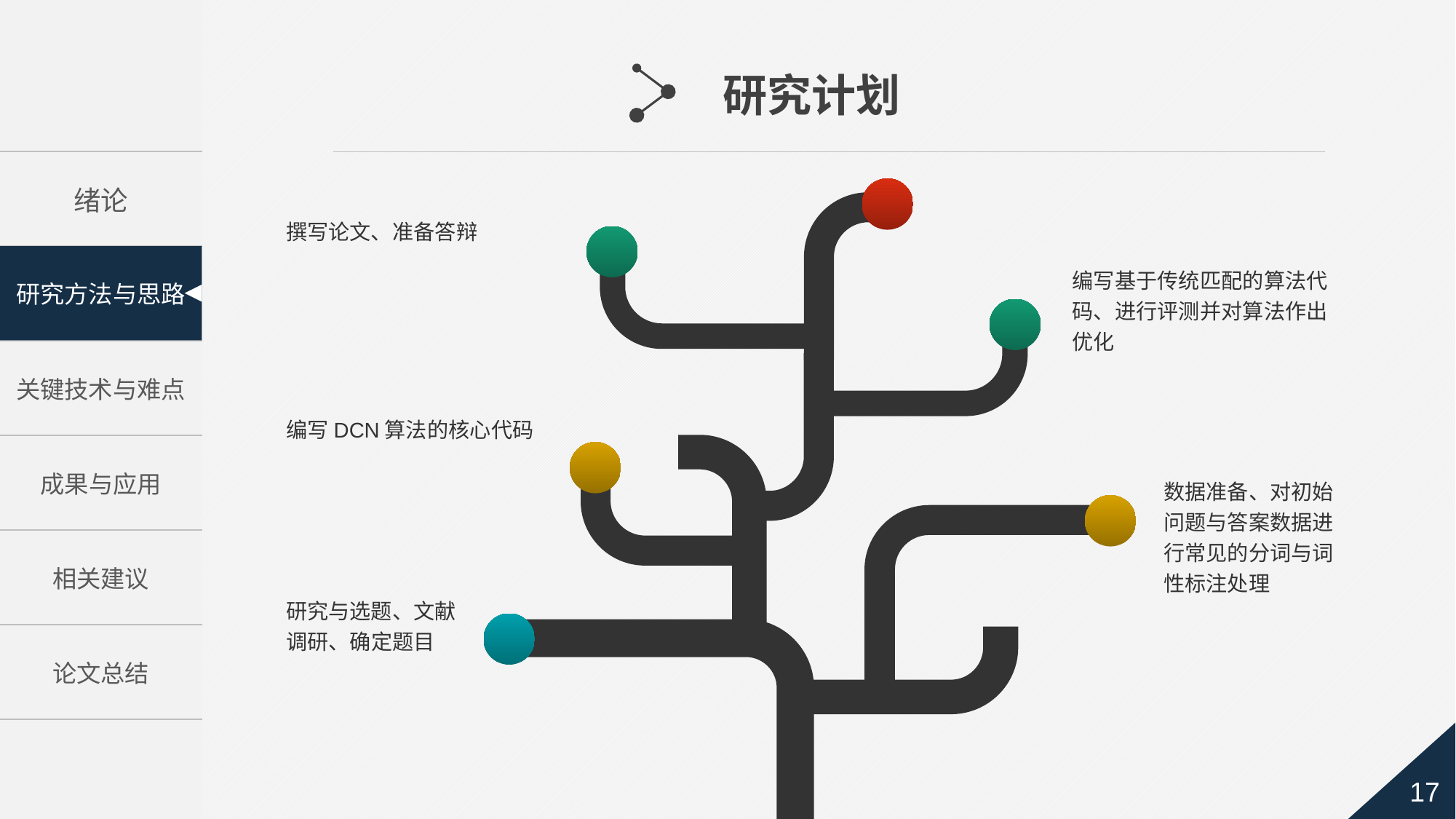

研究计划

撰写论文、准备答辩

编写基于传统匹配的算法代码、进行评测并对算法作出优化

编写DCN算法的核心代码

数据准备、对初始问题与答案数据进行常见的分词与词性标注处理

研究与选题、文献调研、确定题目